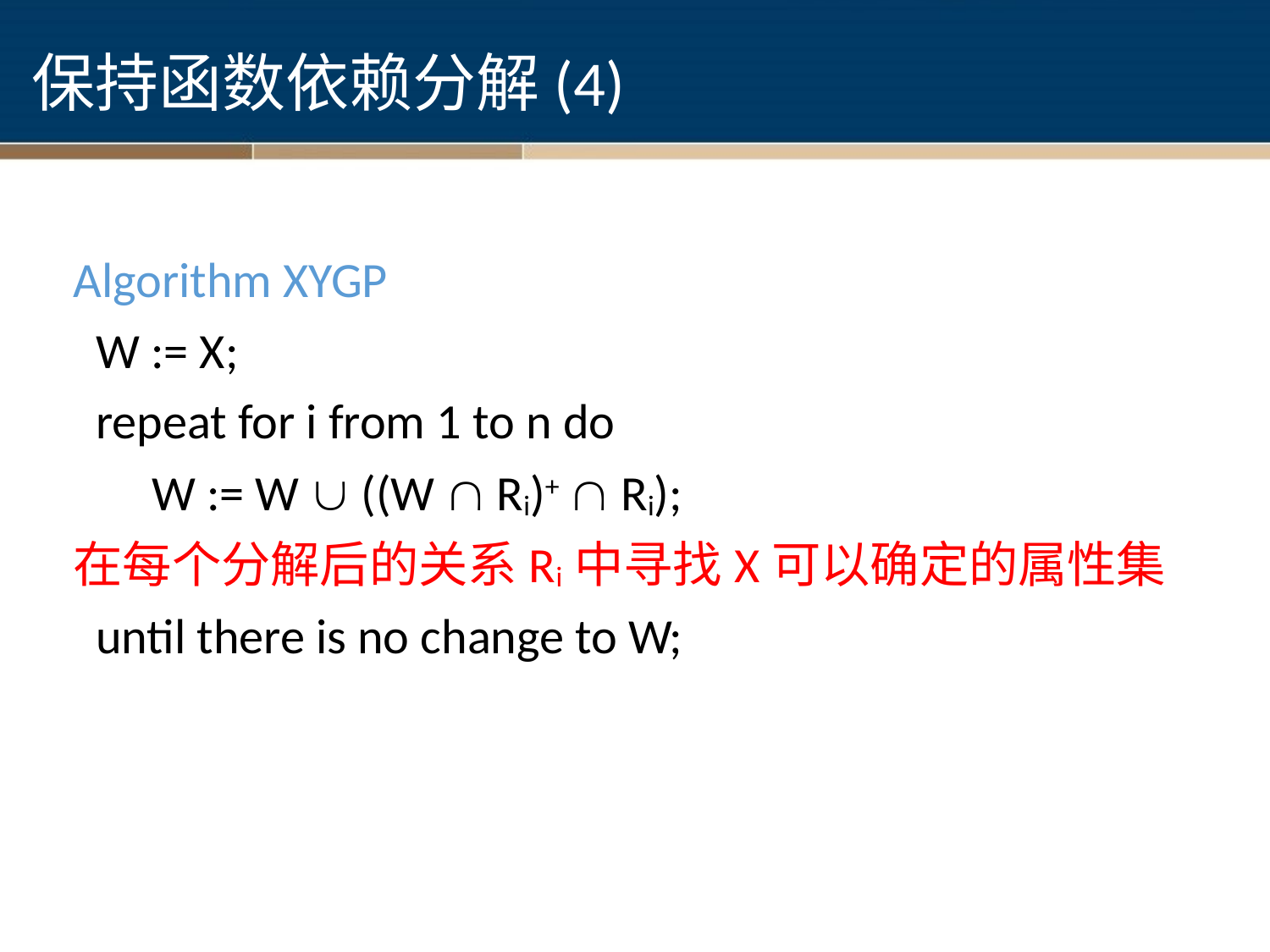

# 保持函数依赖分解(4)
Algorithm XYGP
  W := X;
  repeat for i from 1 to n do
       W := W ∪ ((W ∩ Ri)+ ∩ Ri);
在每个分解后的关系Ri中寻找X可以确定的属性集
  until there is no change to W;